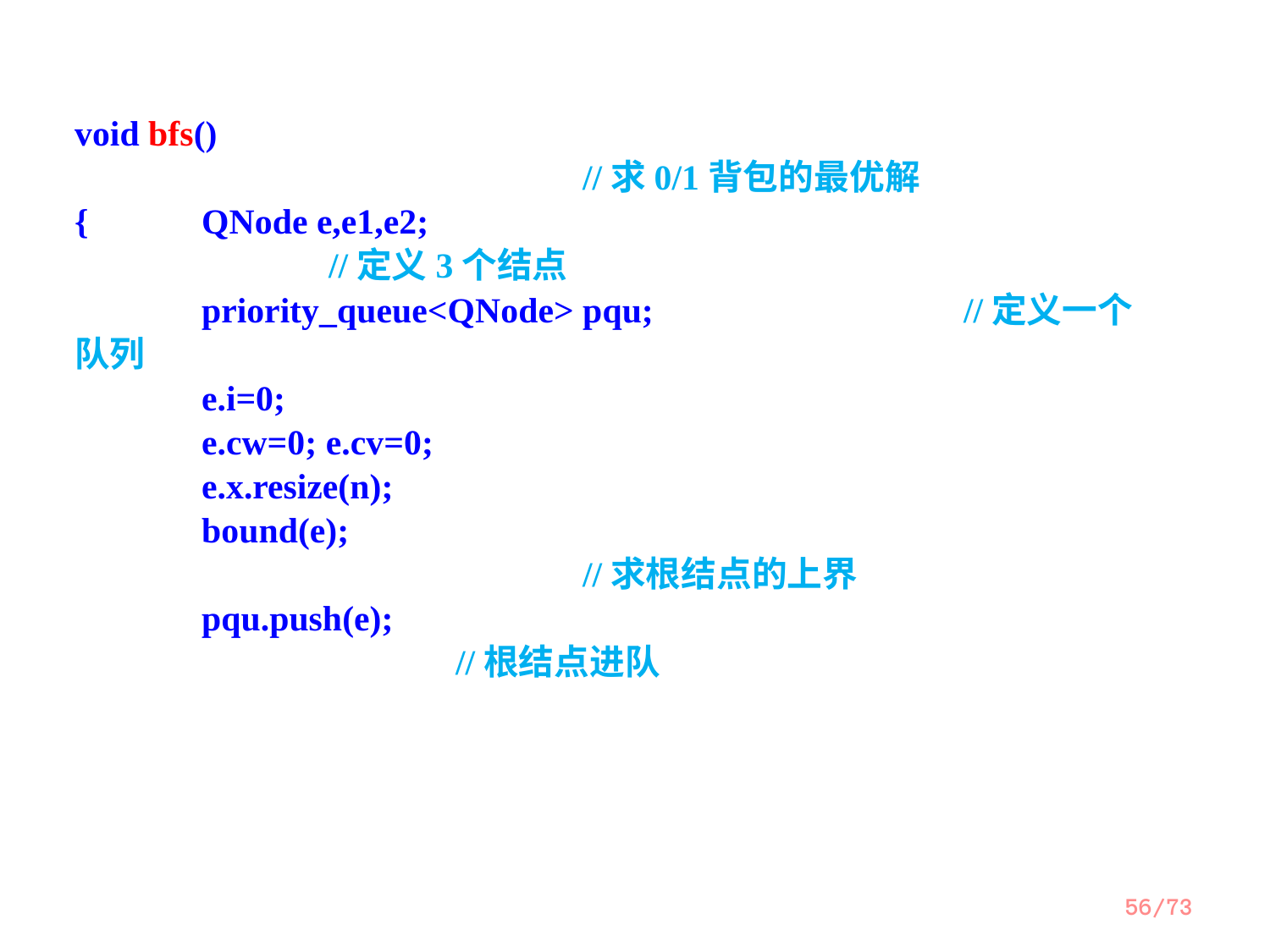

void bfs()											//求0/1背包的最优解
{	QNode e,e1,e2;								//定义3个结点
	priority_queue<QNode> pqu;			//定义一个队列
	e.i=0;
	e.cw=0; e.cv=0;
	e.x.resize(n);
	bound(e);										//求根结点的上界
	pqu.push(e);									//根结点进队
56/73